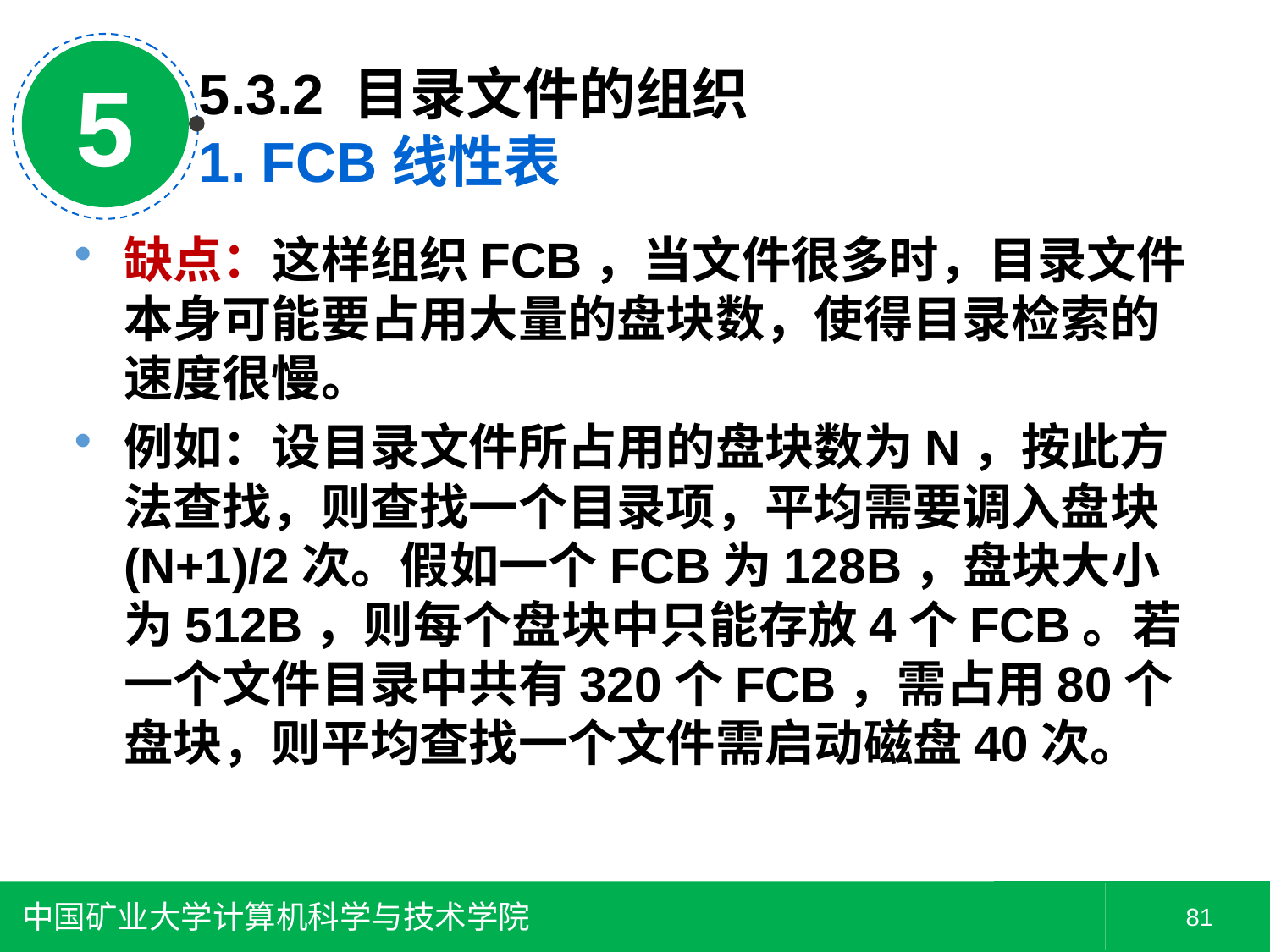

5
5.3.2 目录文件的组织
1. FCB线性表

缺点：这样组织FCB，当文件很多时，目录文件本身可能要占用大量的盘块数，使得目录检索的速度很慢。
例如：设目录文件所占用的盘块数为N，按此方法查找，则查找一个目录项，平均需要调入盘块(N+1)/2次。假如一个FCB为128B，盘块大小为512B，则每个盘块中只能存放4个FCB。若一个文件目录中共有320个FCB，需占用80个盘块，则平均查找一个文件需启动磁盘40次。